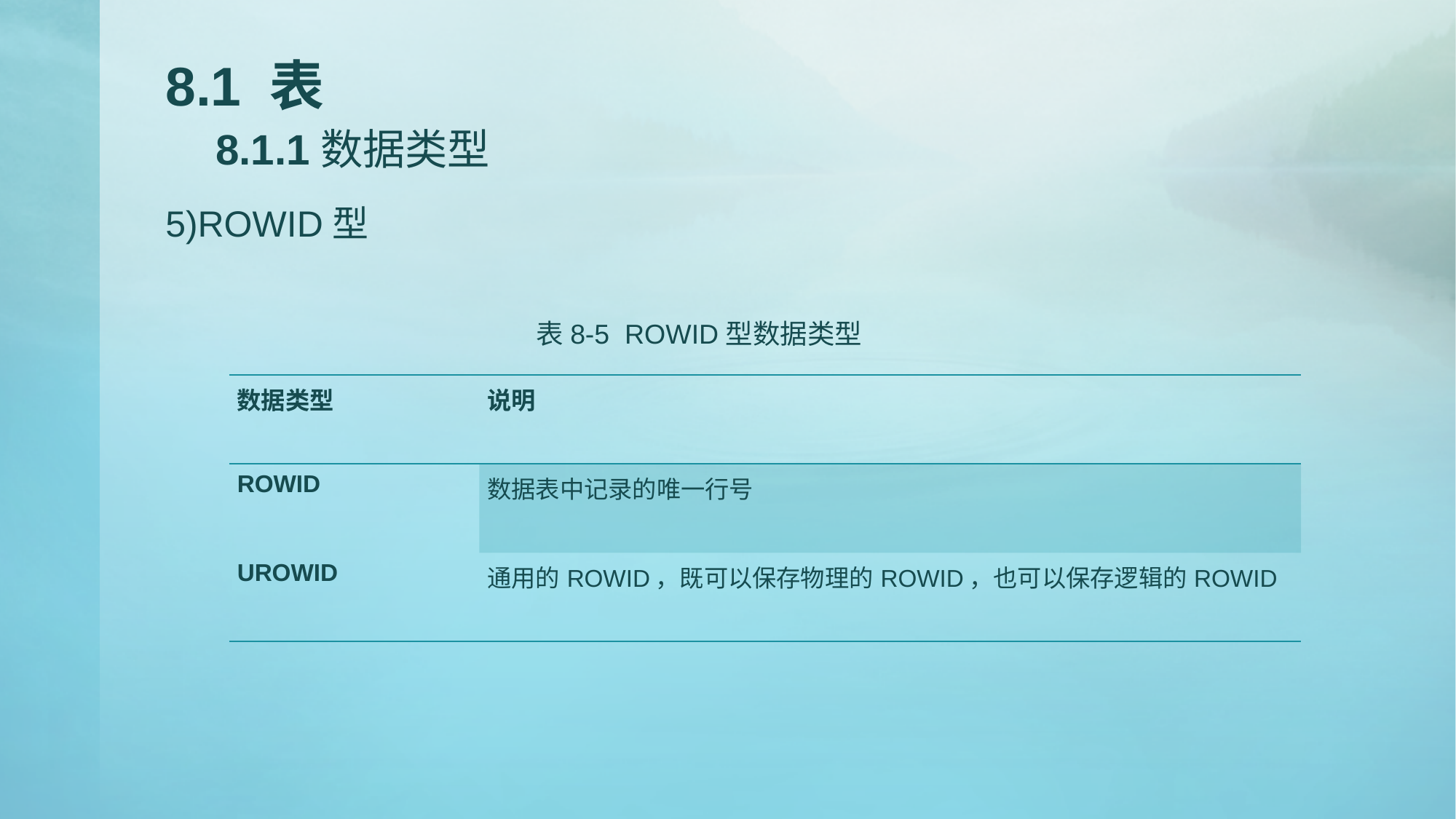

# 8.1 表 8.1.1数据类型
5)ROWID型
表8-5  ROWID型数据类型

| 数据类型 | 说明 |
| --- | --- |
| ROWID | 数据表中记录的唯一行号 |
| UROWID | 通用的ROWID，既可以保存物理的ROWID，也可以保存逻辑的ROWID |